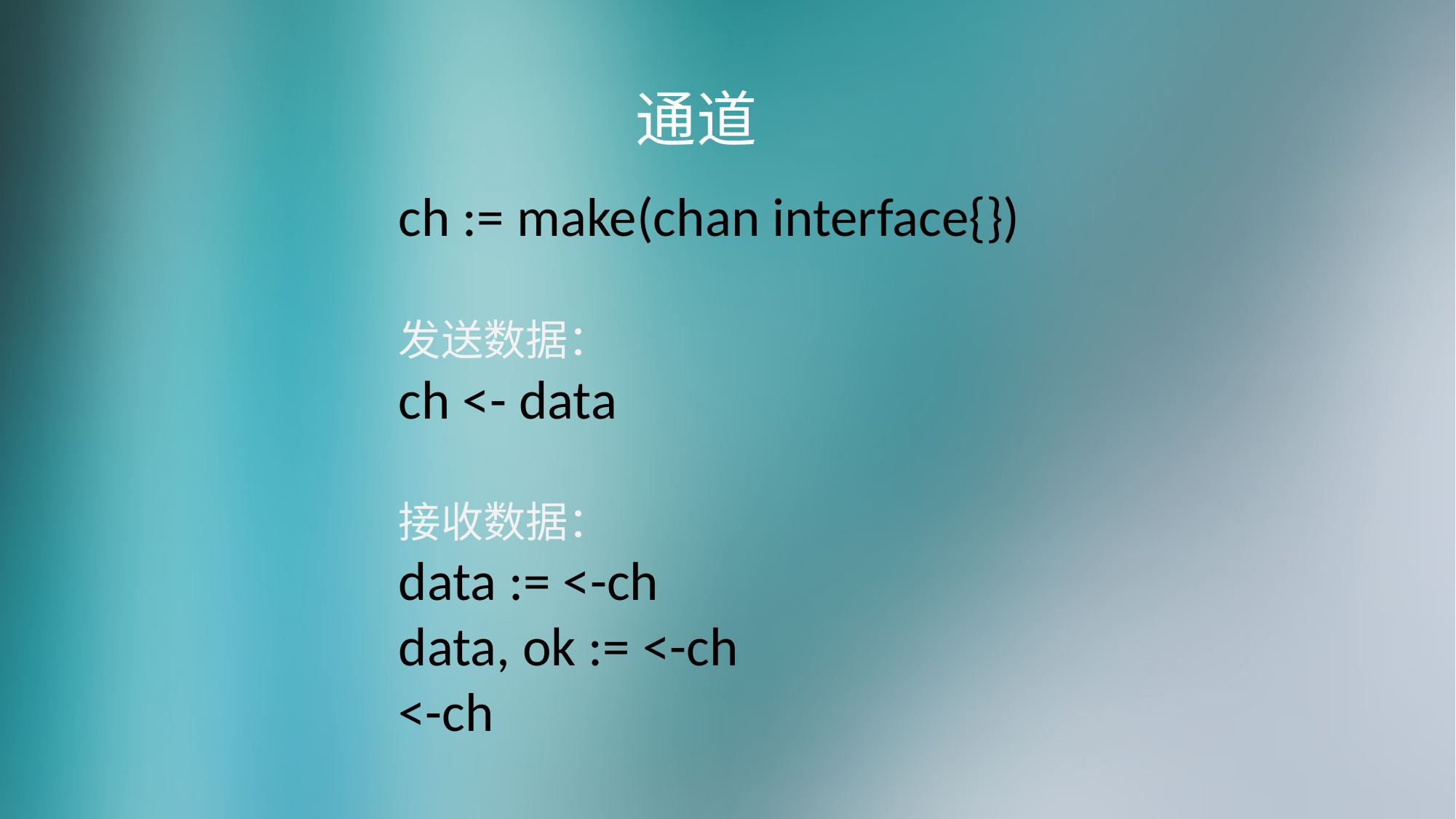

# 通道
ch := make(chan interface{})

发送数据：
ch <- data

接收数据：
data := <-ch
data, ok := <-ch
<-ch